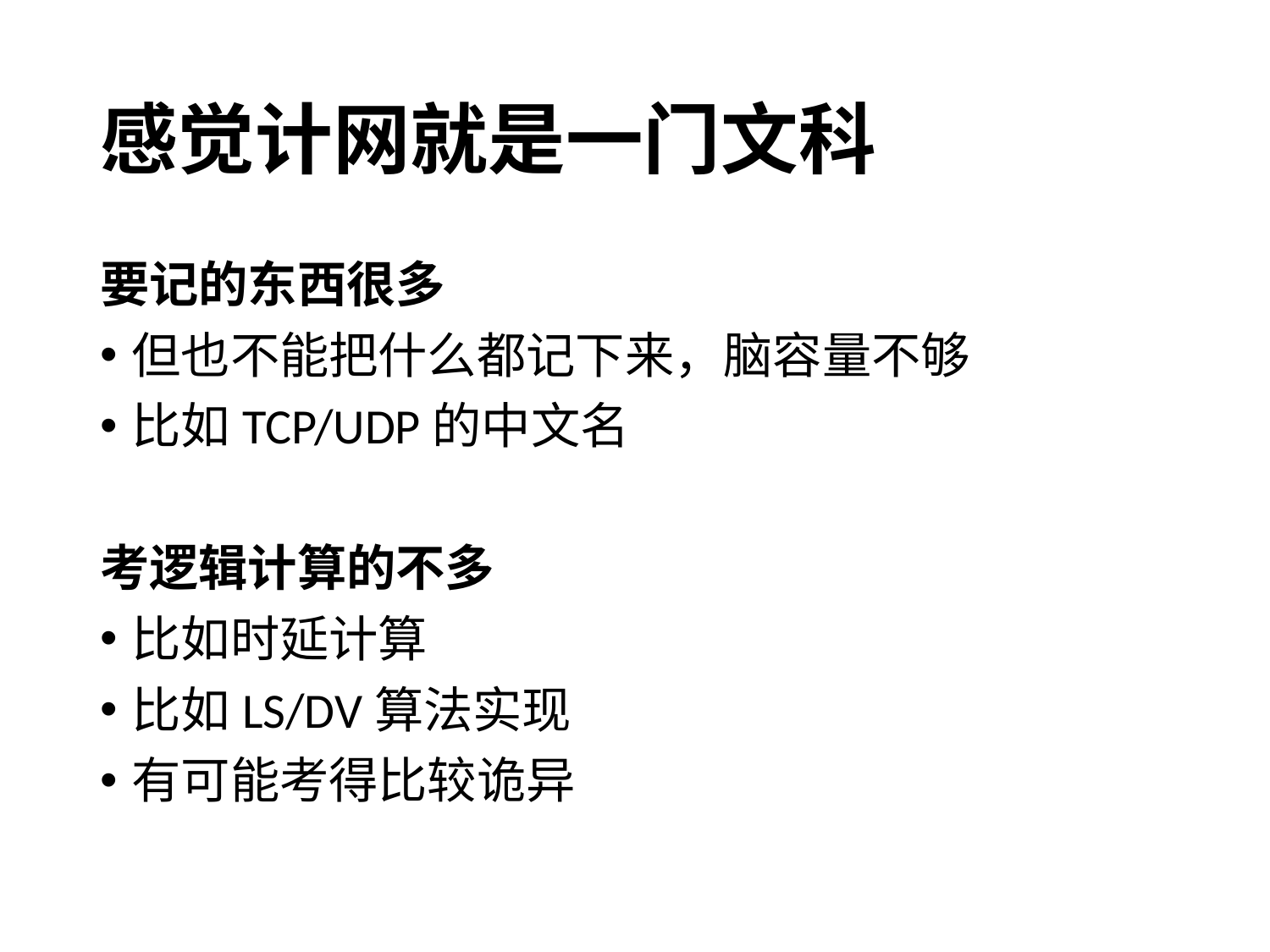

# 感觉计网就是一门文科
要记的东西很多
但也不能把什么都记下来，脑容量不够
比如TCP/UDP的中文名

考逻辑计算的不多
比如时延计算
比如LS/DV算法实现
有可能考得比较诡异